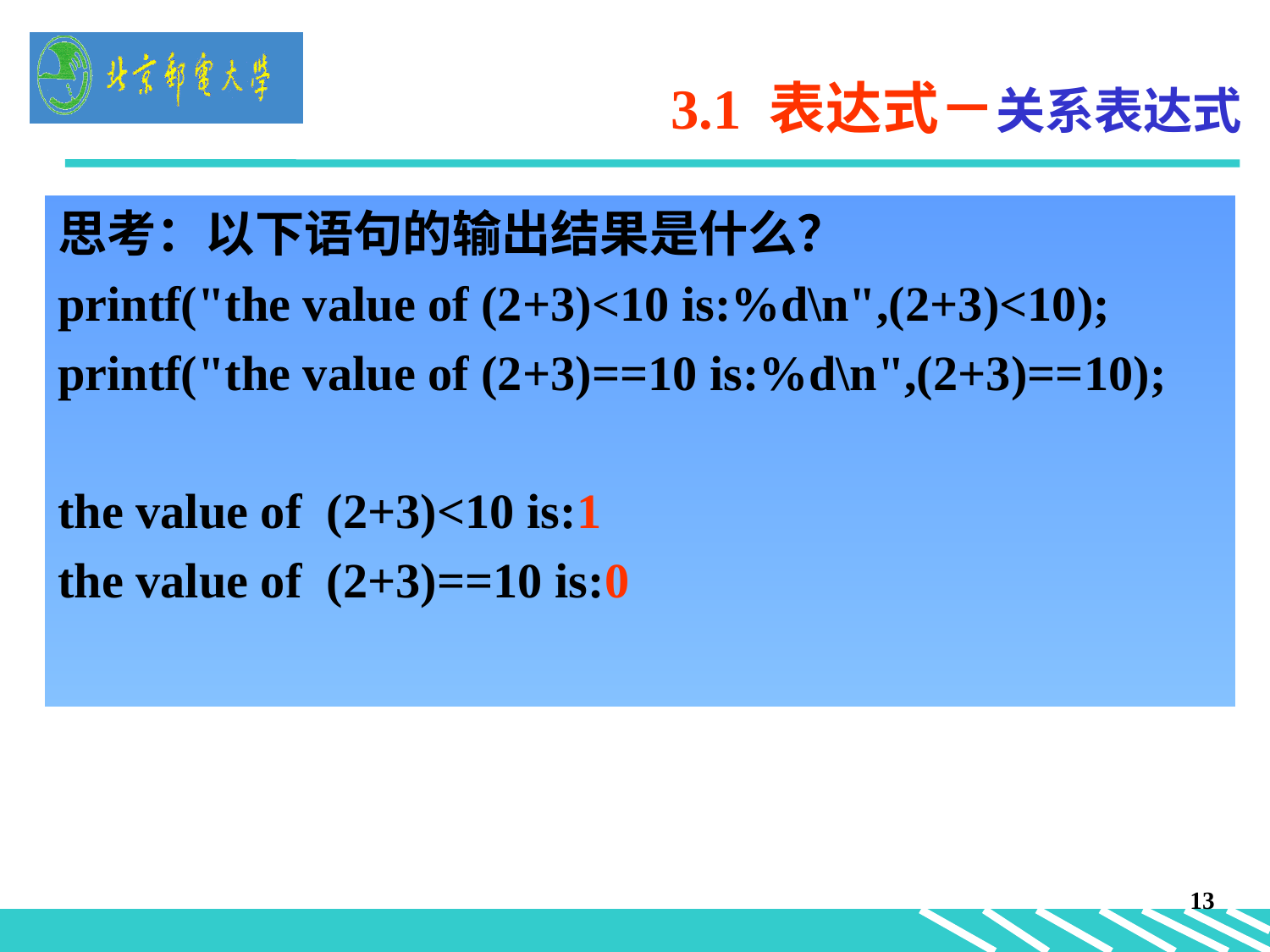

# 3.1 表达式－关系表达式
思考：以下语句的输出结果是什么？
printf("the value of (2+3)<10 is:%d\n",(2+3)<10);
printf("the value of (2+3)==10 is:%d\n",(2+3)==10);

the value of  (2+3)<10 is:1
the value of  (2+3)==10 is:0
13